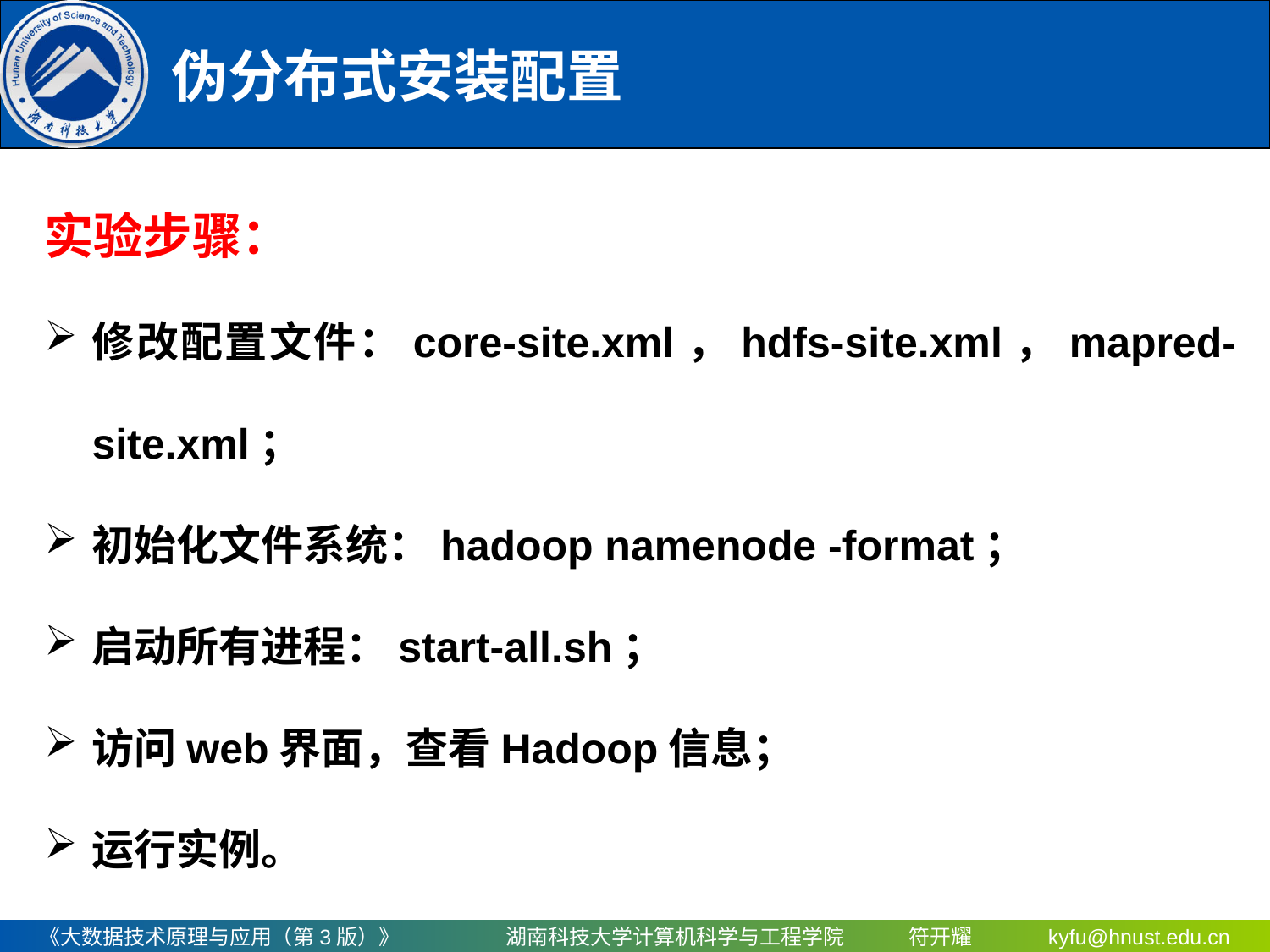

# 伪分布式安装配置
实验步骤：
修改配置文件：core-site.xml，hdfs-site.xml，mapred-site.xml；
初始化文件系统：hadoop namenode -format；
启动所有进程：start-all.sh；
访问web界面，查看Hadoop信息；
运行实例。